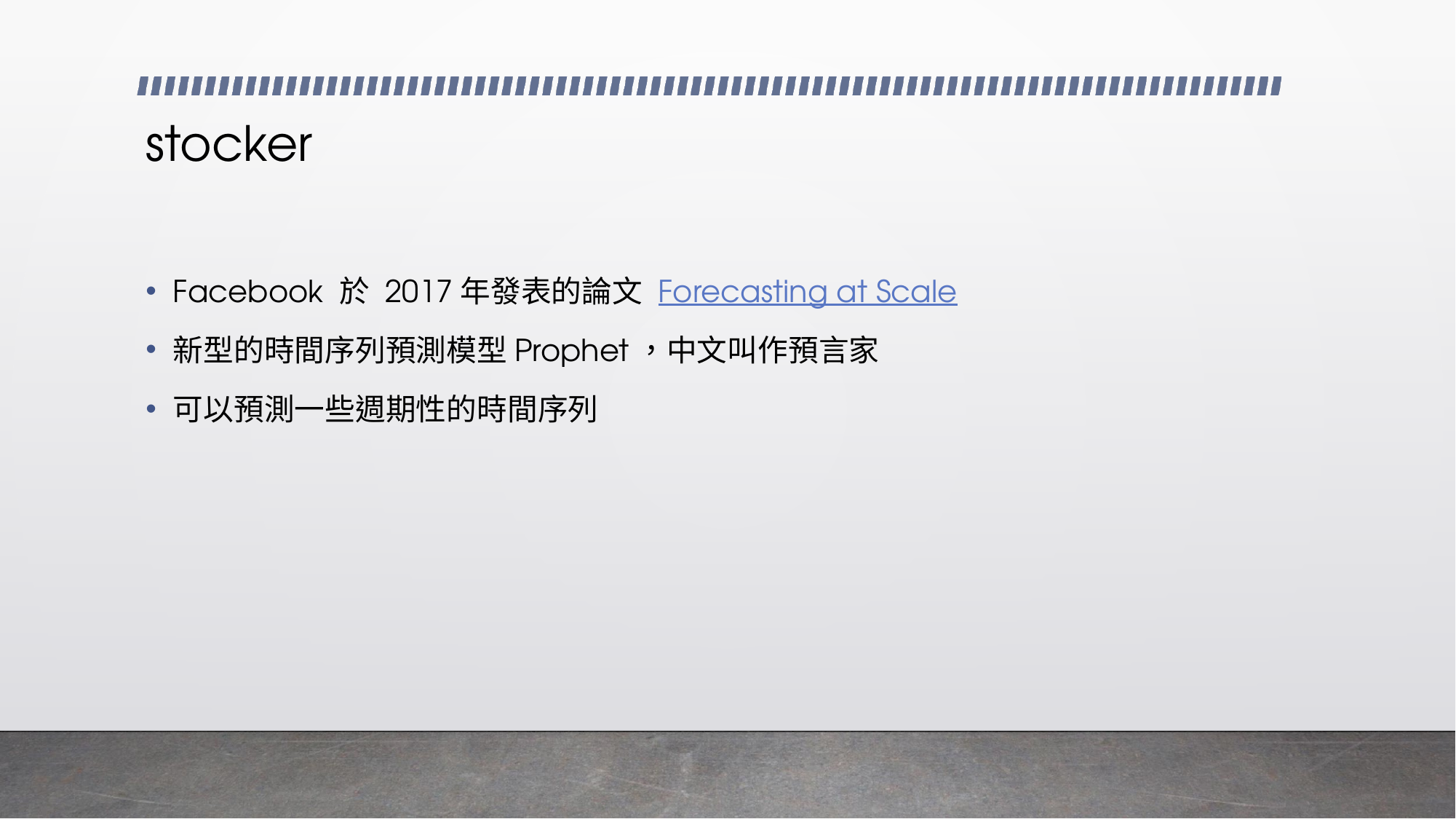

# stocker
Facebook 於 2017年發表的論文 Forecasting at Scale
新型的時間序列預測模型Prophet，中文叫作預言家
可以預測一些週期性的時間序列